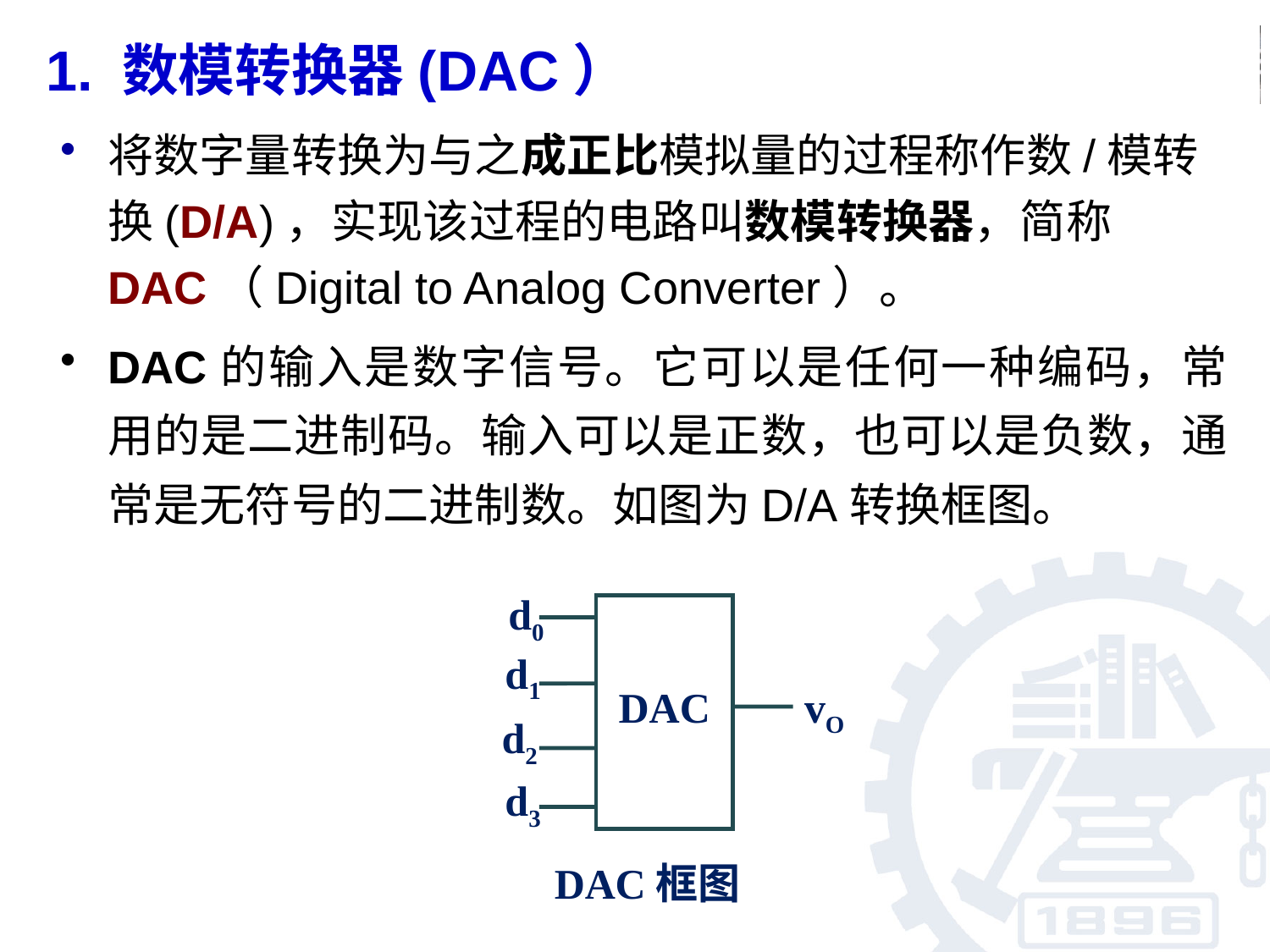

1. 数模转换器(DAC）

将数字量转换为与之成正比模拟量的过程称作数/模转换(D/A)，实现该过程的电路叫数模转换器，简称DAC（Digital to Analog Converter）。
DAC的输入是数字信号。它可以是任何一种编码，常用的是二进制码。输入可以是正数，也可以是负数，通常是无符号的二进制数。如图为D/A转换框图。
d0

d1
vO
DAC

d2

d3

DAC框图